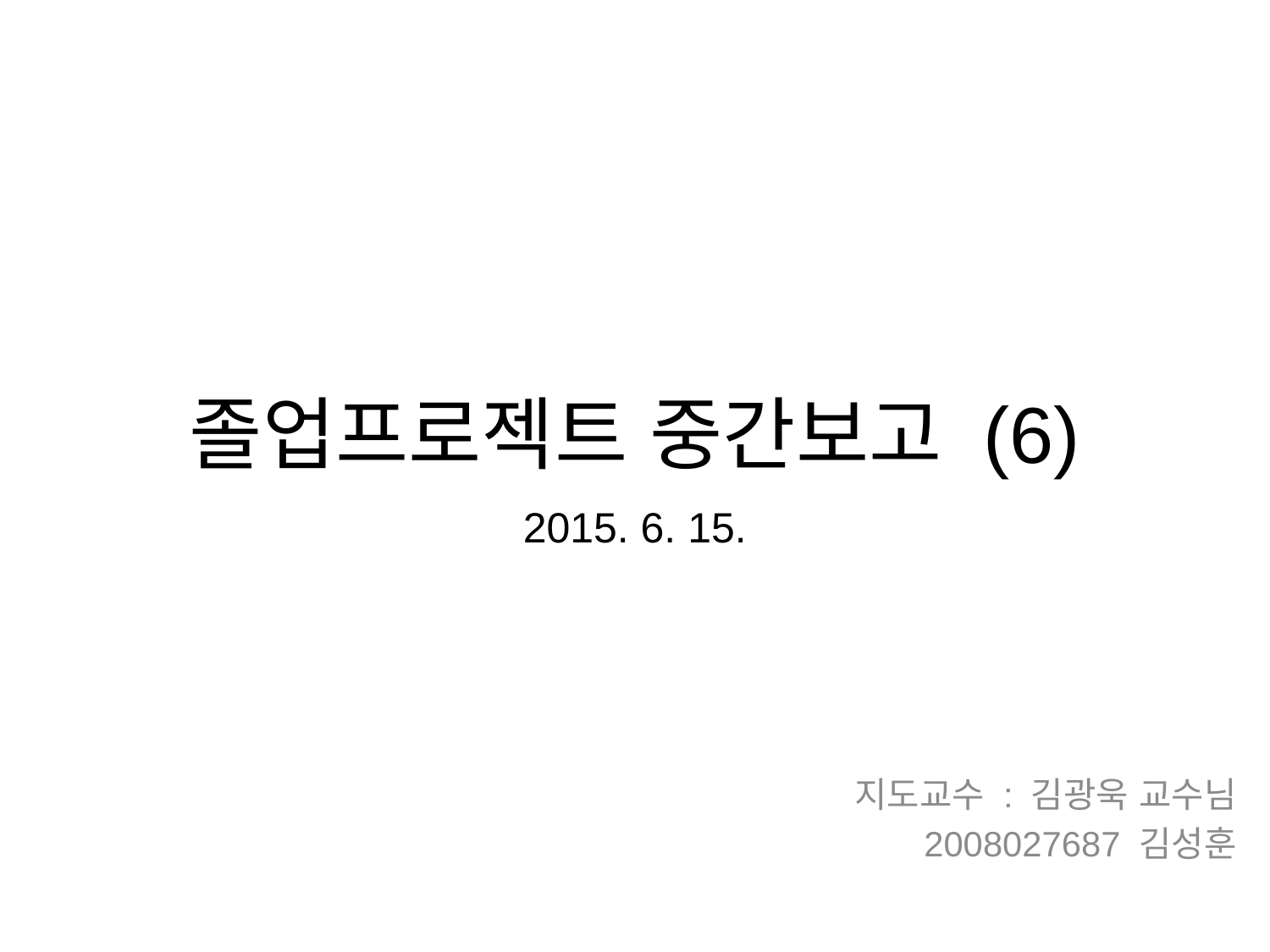

# 졸업프로젝트 중간보고 (6)
2015. 6. 15.

지도교수 : 김광욱 교수님
2008027687 김성훈